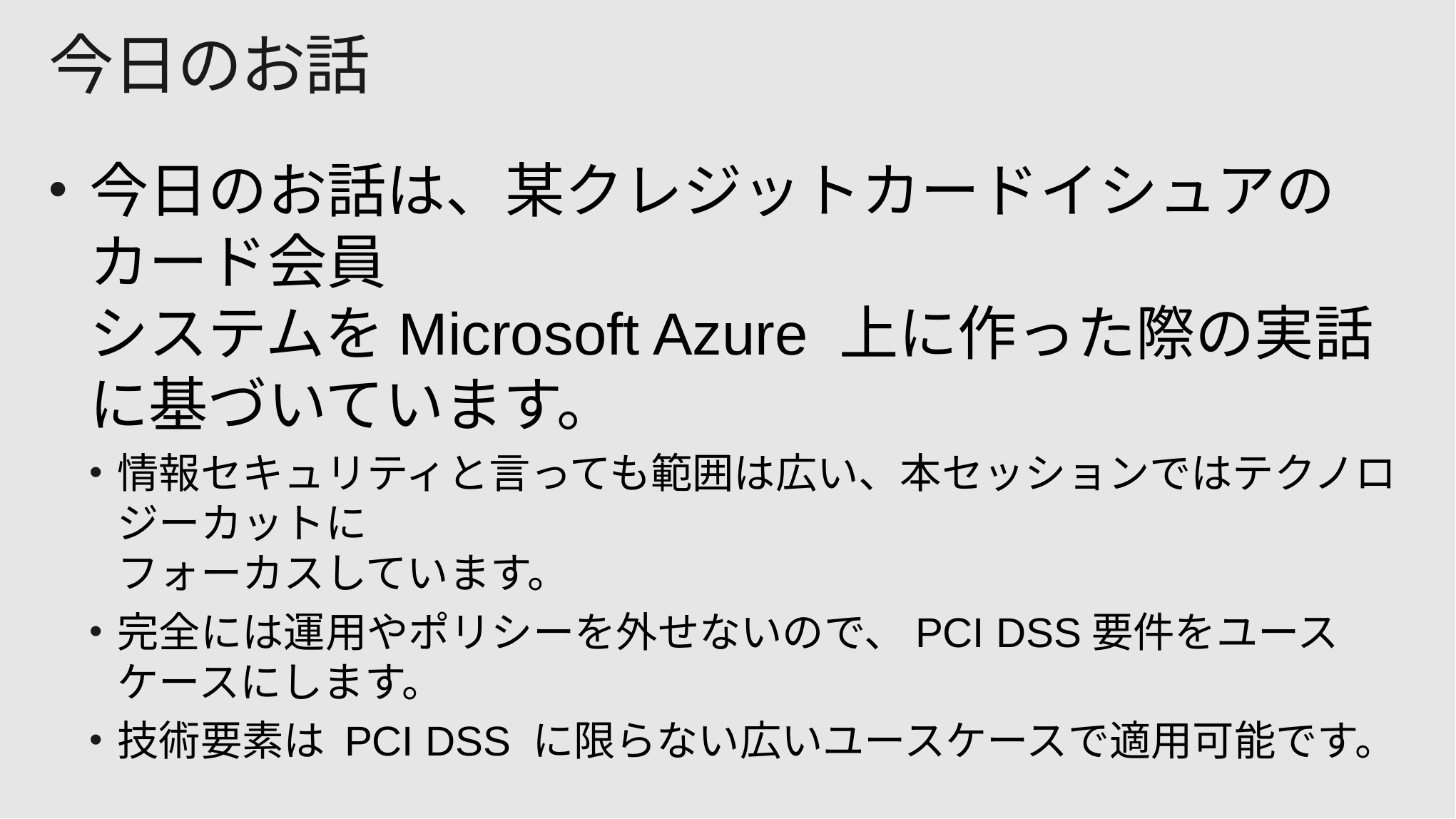

# 今日のお話
今日のお話は、某クレジットカードイシュアのカード会員
システムをMicrosoft Azure 上に作った際の実話に基づいています。
情報セキュリティと言っても範囲は広い、本セッションではテクノロジーカットに
フォーカスしています。
完全には運用やポリシーを外せないので、PCI DSS要件をユースケースにします。
技術要素は PCI DSS に限らない広いユースケースで適用可能です。